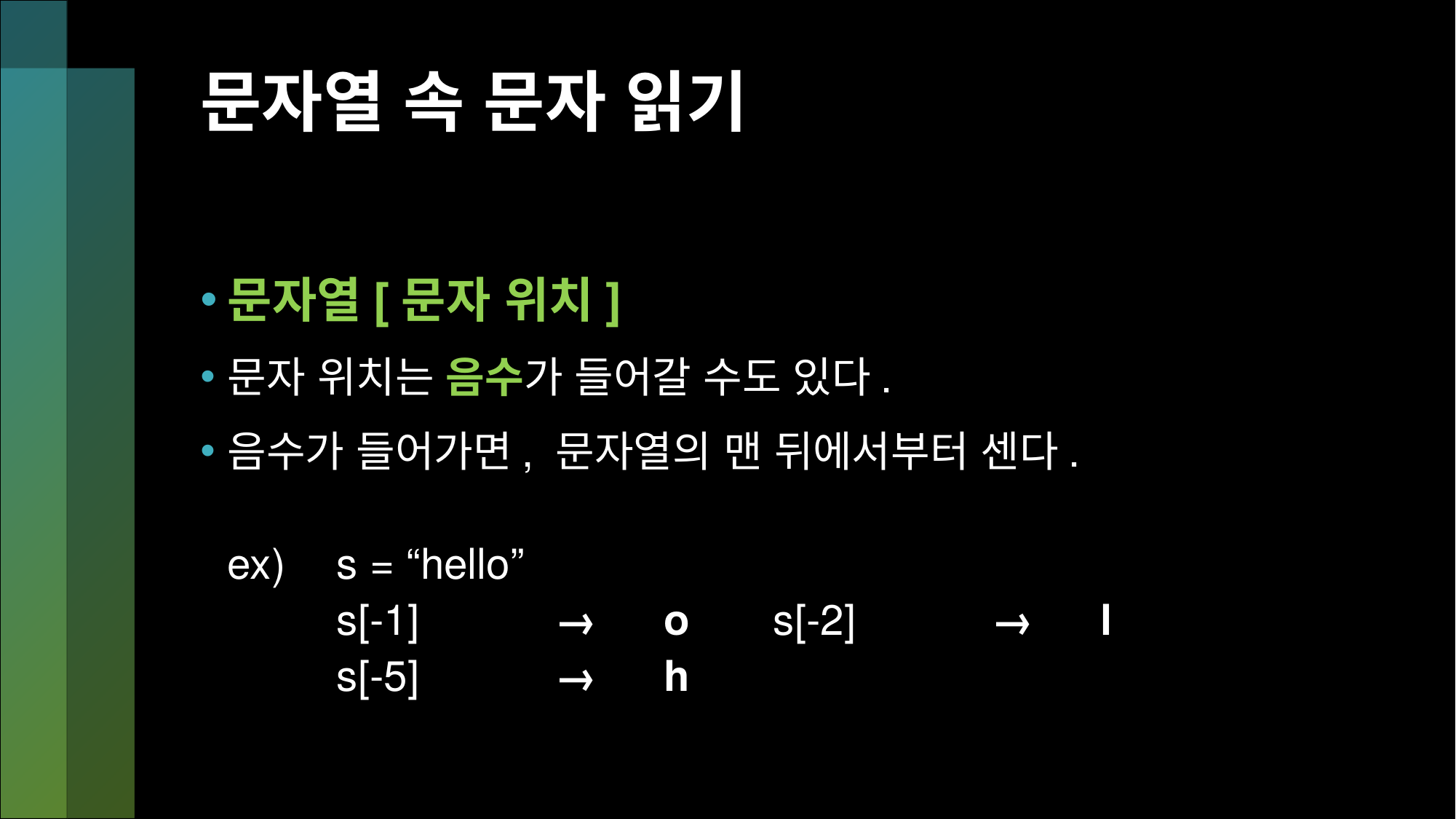

# 문자열 속 문자 읽기
문자열[문자 위치]
문자 위치는 음수가 들어갈 수도 있다.
음수가 들어가면, 문자열의 맨 뒤에서부터 센다.
ex)	s = “hello”
	s[-1]		→	o	s[-2]		→	l
	s[-5]		→	h